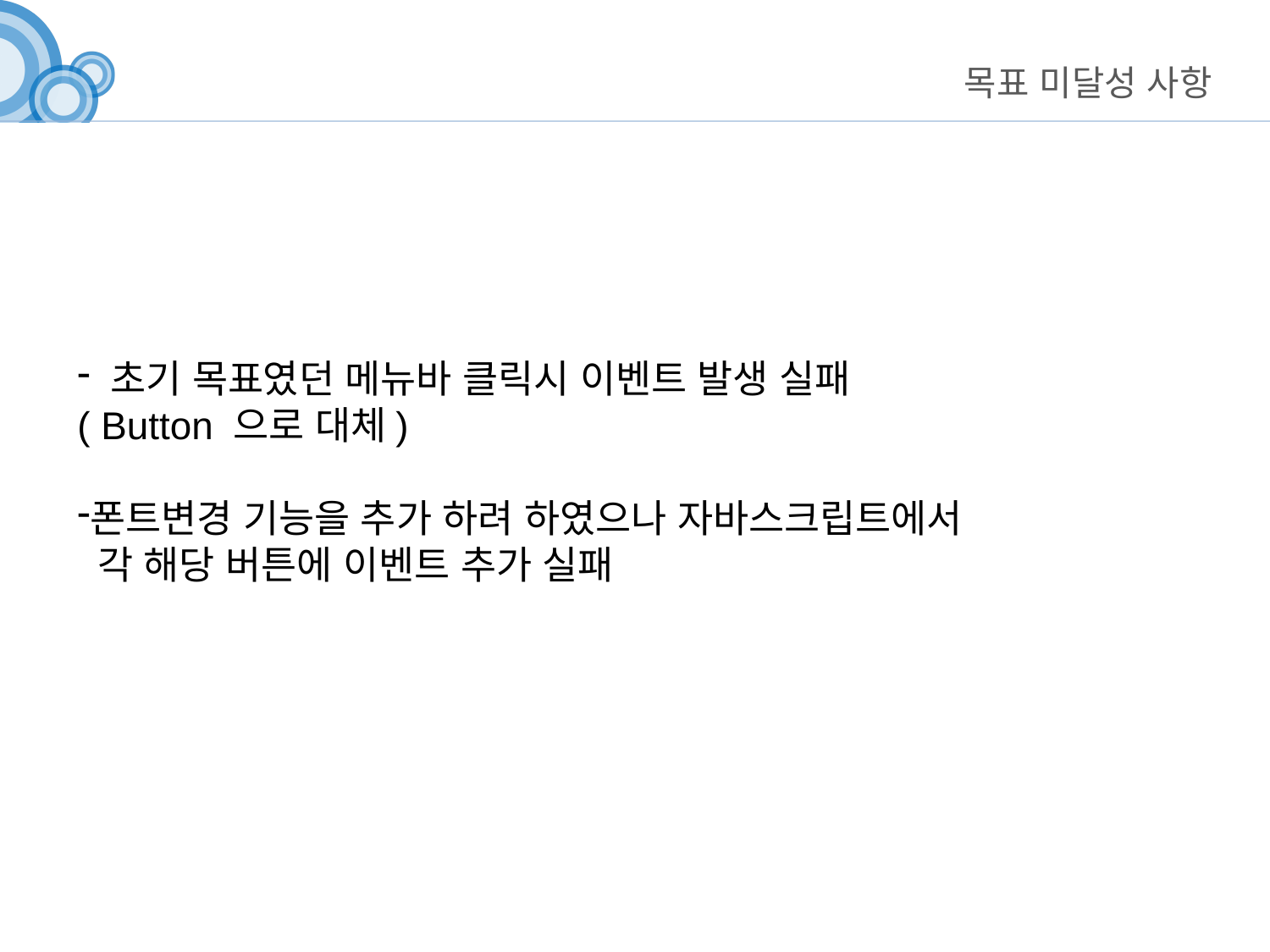

# 목표 미달성 사항
 초기 목표였던 메뉴바 클릭시 이벤트 발생 실패
( Button 으로 대체)

폰트변경 기능을 추가 하려 하였으나 자바스크립트에서
 각 해당 버튼에 이벤트 추가 실패